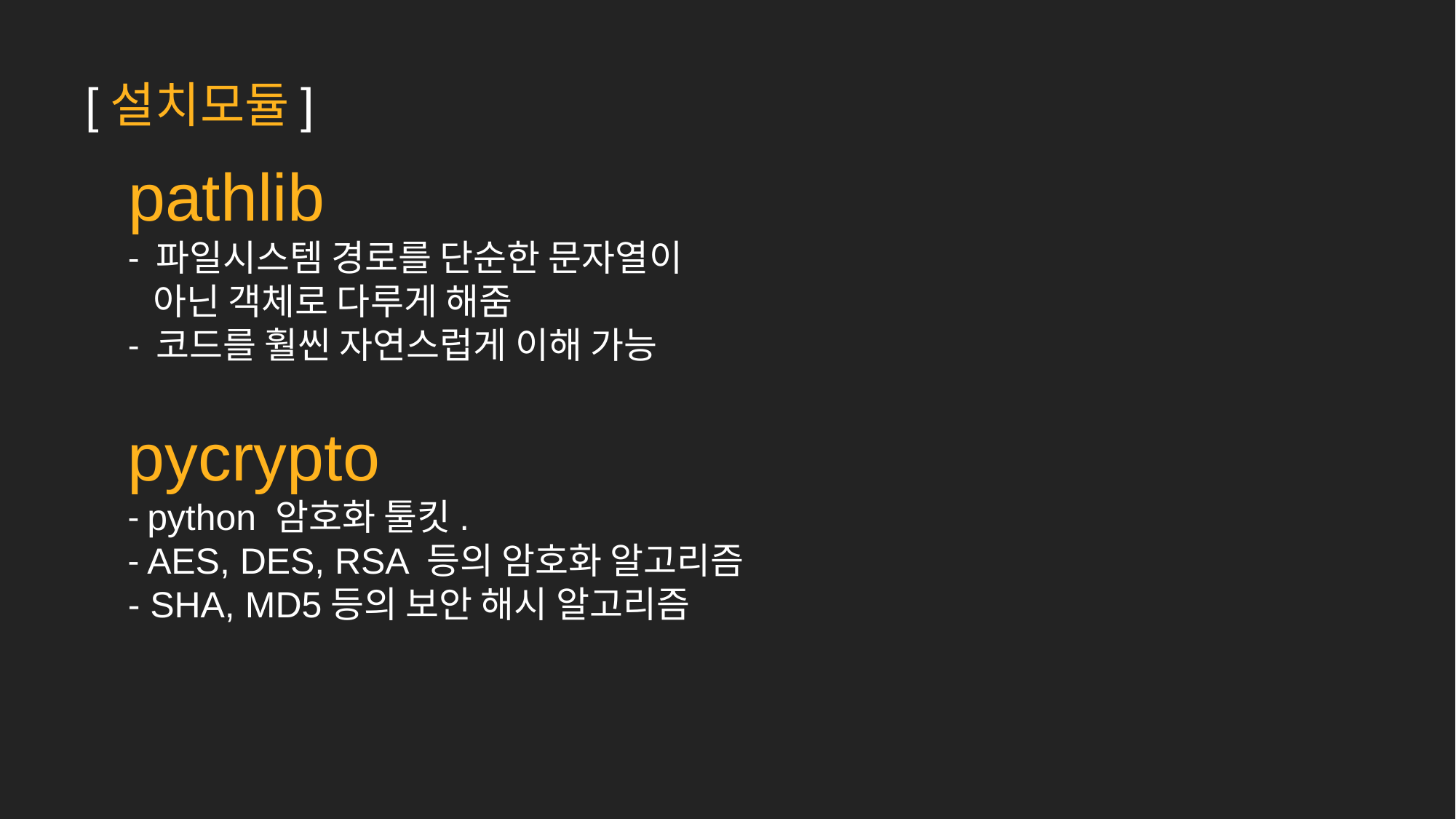

[설치모듈]
pathlib
- 파일시스템 경로를 단순한 문자열이
  아닌 객체로 다루게 해줌
- 코드를 훨씬 자연스럽게 이해 가능
pycrypto
- python 암호화 툴킷.
- AES, DES, RSA 등의 암호화 알고리즘
- SHA, MD5등의 보안 해시 알고리즘